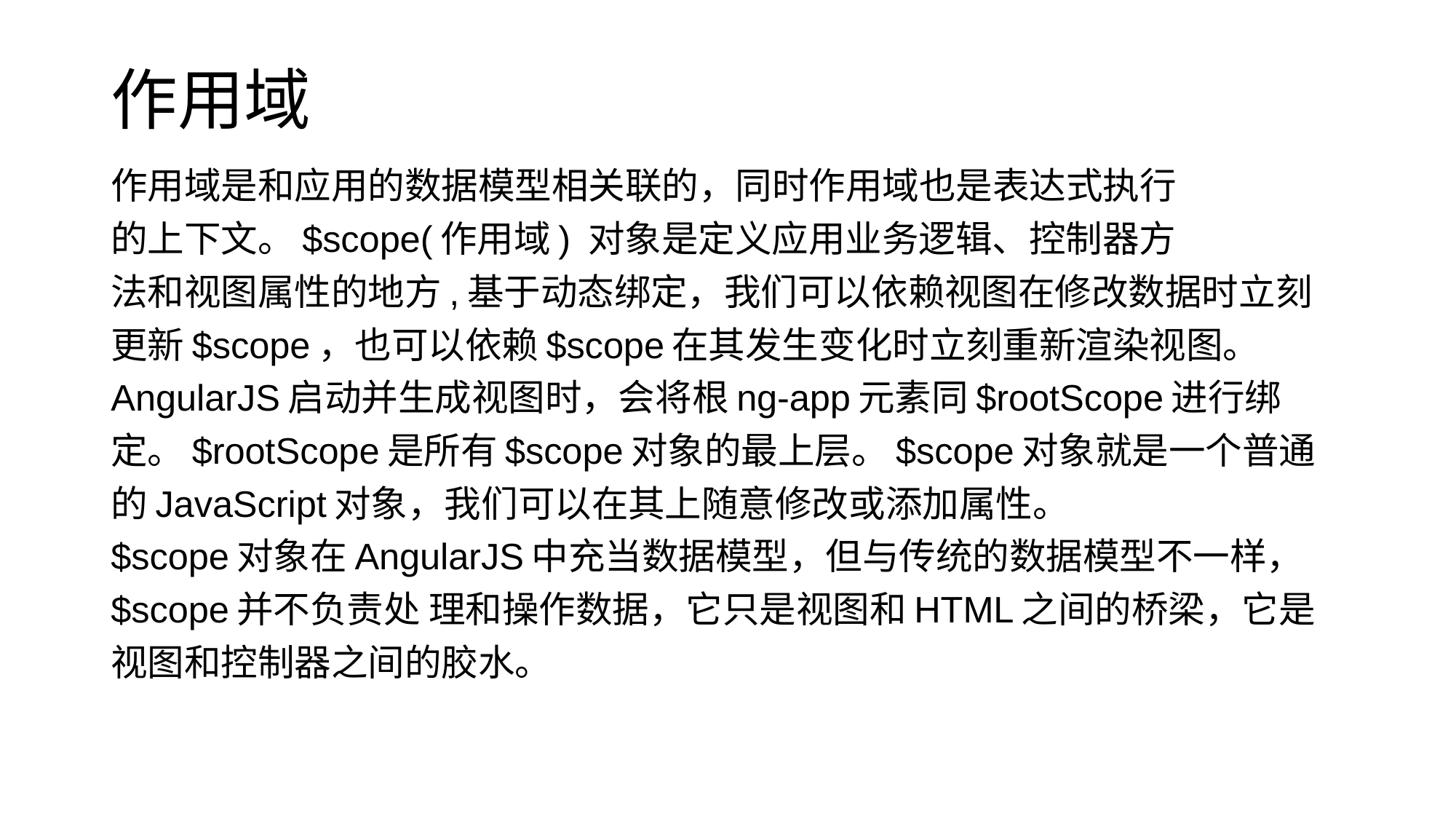

# 作用域
作用域是和应用的数据模型相关联的，同时作用域也是表达式执行
的上下文。$scope(作用域) 对象是定义应用业务逻辑、控制器方
法和视图属性的地方,基于动态绑定，我们可以依赖视图在修改数据时立刻
更新$scope，也可以依赖$scope在其发生变化时立刻重新渲染视图。
AngularJS启动并生成视图时，会将根ng-app元素同$rootScope进行绑
定。$rootScope是所有$scope对象的最上层。$scope对象就是一个普通
的JavaScript对象，我们可以在其上随意修改或添加属性。
$scope对象在AngularJS中充当数据模型，但与传统的数据模型不一样，
$scope并不负责处 理和操作数据，它只是视图和HTML之间的桥梁，它是
视图和控制器之间的胶水。